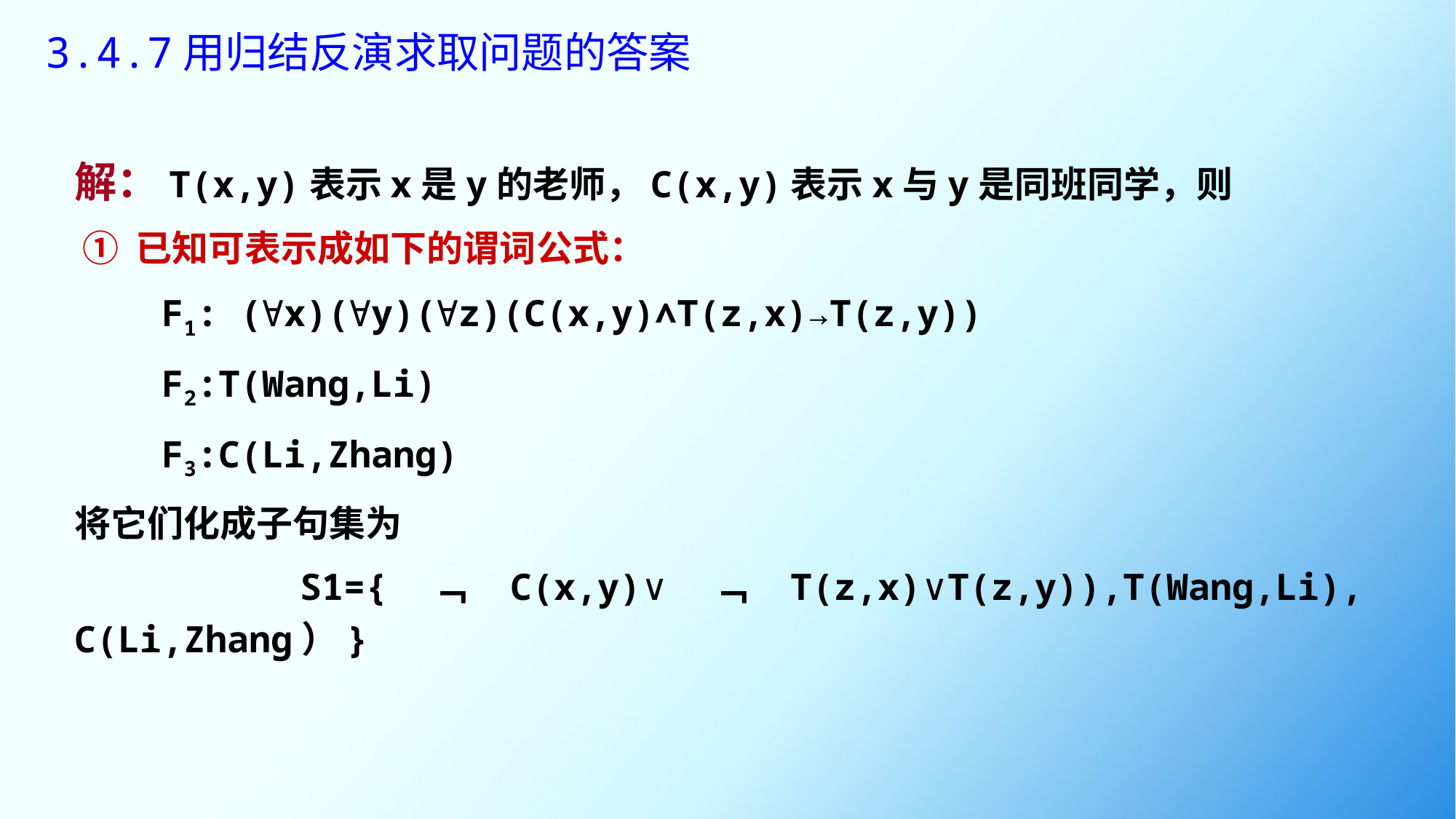

# 3.4.7用归结反演求取问题的答案
解：T(x,y)表示x是y的老师，C(x,y)表示x与y是同班同学，则
 ① 已知可表示成如下的谓词公式：
    F1: (∀x)(∀y)(∀z)(C(x,y)∧T(z,x)→T(z,y))
    F2:T(Wang,Li)
    F3:C(Li,Zhang)
将它们化成子句集为
    S1={﹁C(x,y)∨﹁T(z,x)∨T(z,y)),T(Wang,Li), C(Li,Zhang）}